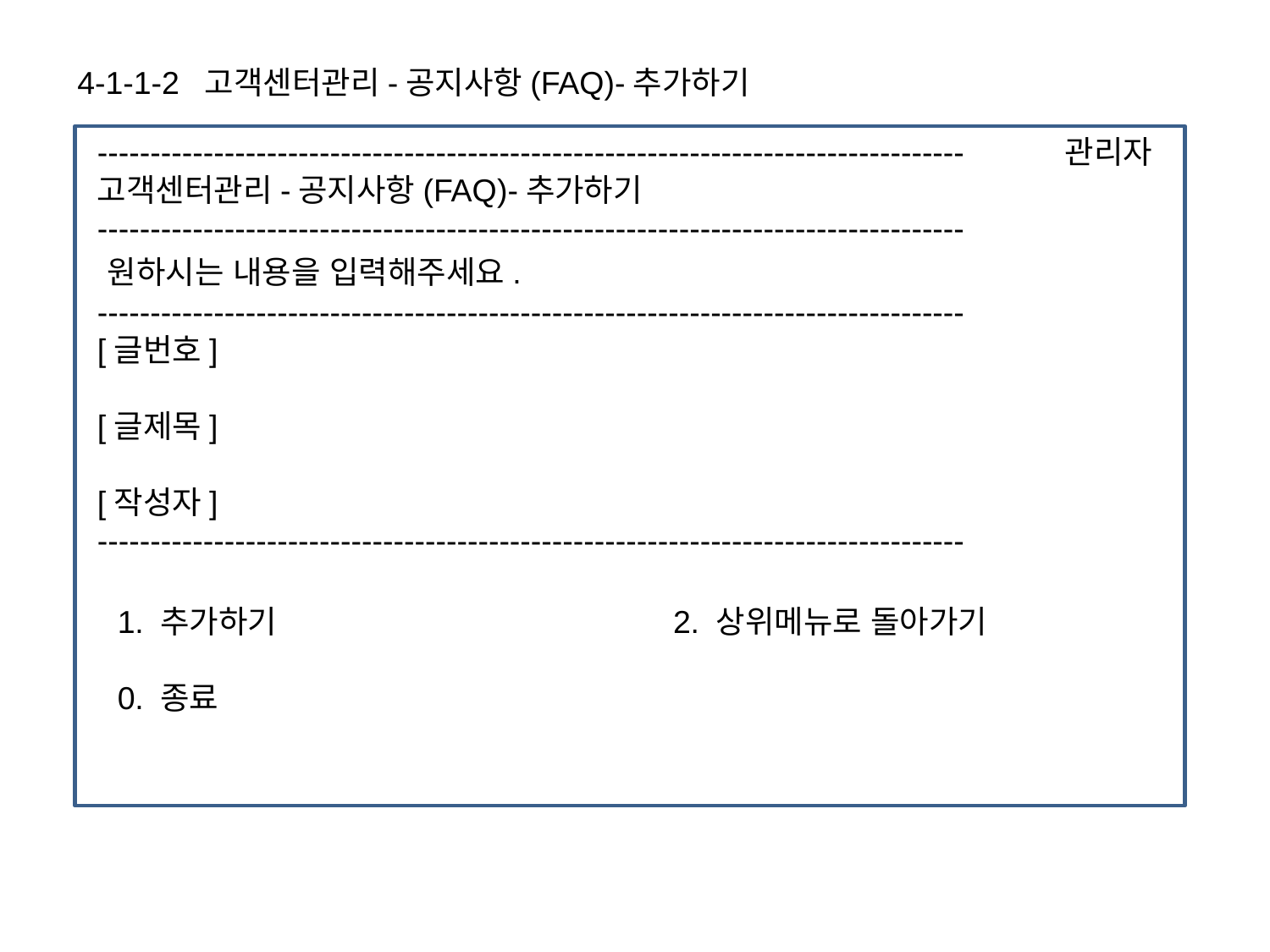

4-1-1-2  고객센터관리-공지사항(FAQ)-추가하기

----------------------------------------------------------------------------------	        관리자 고객센터관리-공지사항(FAQ)-추가하기
----------------------------------------------------------------------------------
원하시는 내용을 입력해주세요.
----------------------------------------------------------------------------------
[글번호]

[글제목]

[작성자]
----------------------------------------------------------------------------------
1. 추가하기				2. 상위메뉴로 돌아가기

0. 종료